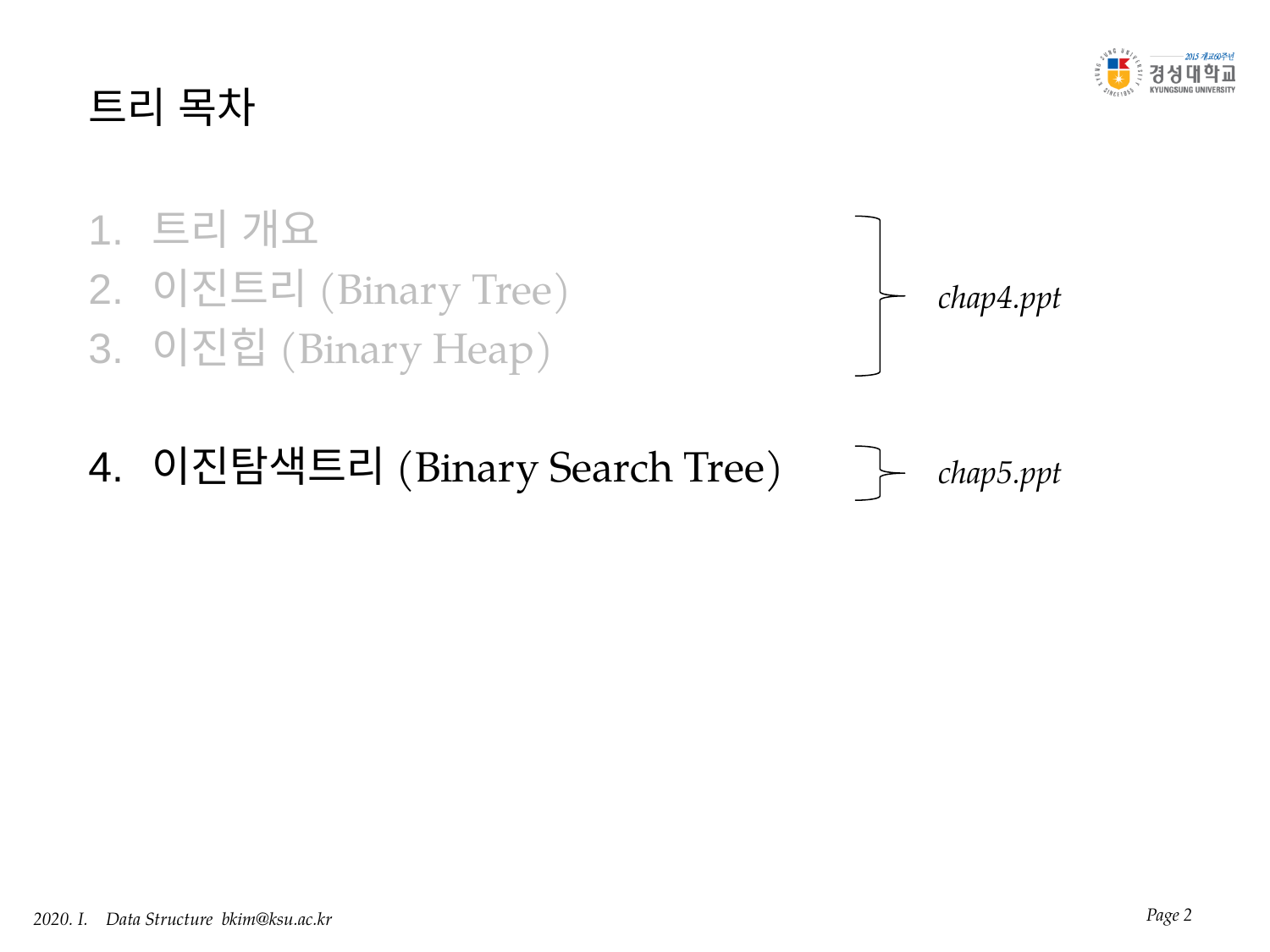

# 트리 목차
트리 개요
이진트리(Binary Tree)
이진힙(Binary Heap)

이진탐색트리(Binary Search Tree)

chap4.ppt

chap5.ppt
Page 2